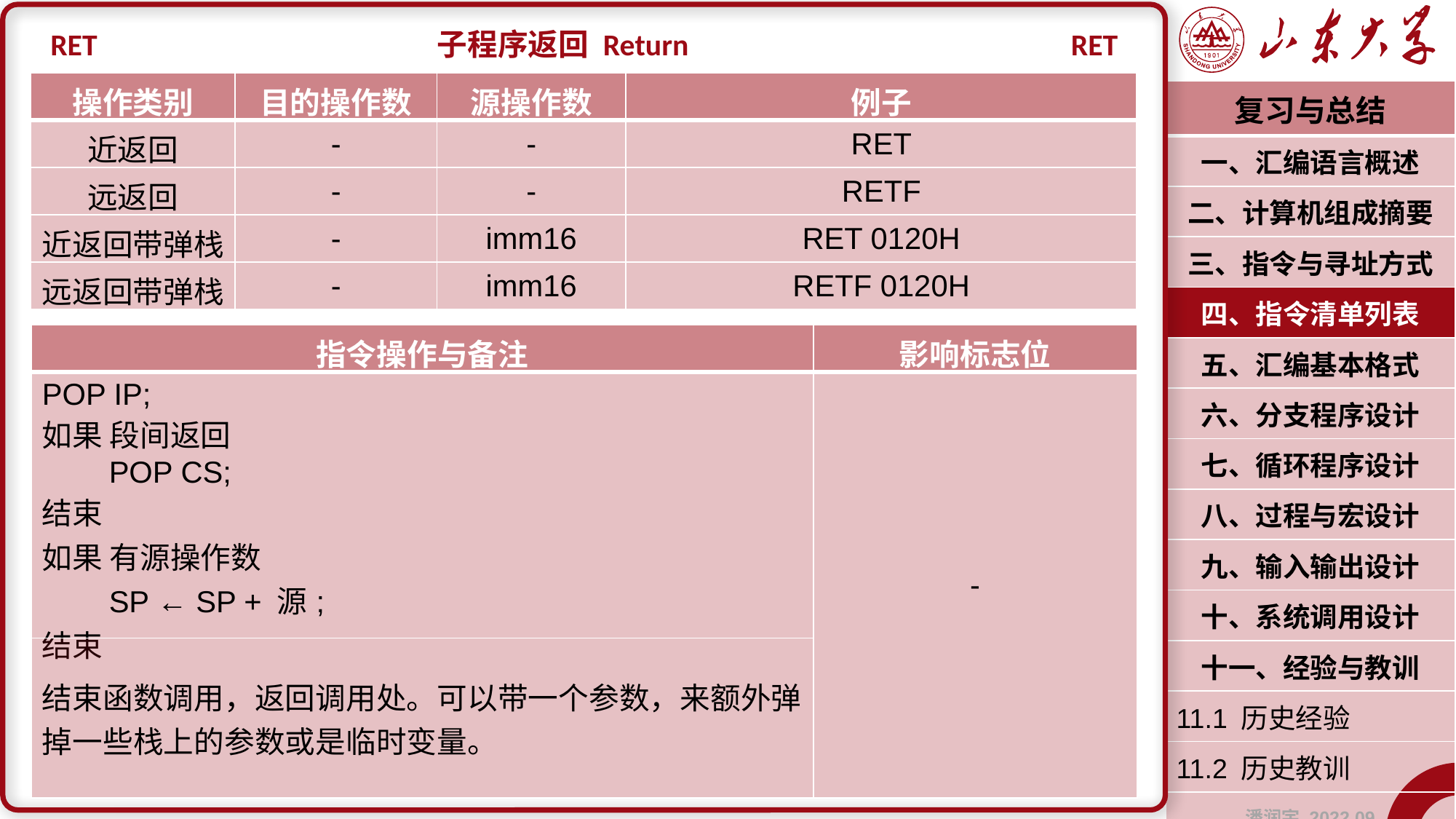

RET
子程序返回 Return
RET
| 操作类别 | 目的操作数 | 源操作数 | 例子 |
| --- | --- | --- | --- |
| 近返回 | - | - | RET |
| 远返回 | - | - | RETF |
| 近返回带弹栈 | - | imm16 | RET 0120H |
| 远返回带弹栈 | - | imm16 | RETF 0120H |
| 复习与总结 |
| --- |
| 一、汇编语言概述 |
| 二、计算机组成摘要 |
| 三、指令与寻址方式 |
| 四、指令清单列表 |
| 五、汇编基本格式 |
| 六、分支程序设计 |
| 七、循环程序设计 |
| 八、过程与宏设计 |
| 九、输入输出设计 |
| 十、系统调用设计 |
| 十一、经验与教训 |
| 11.1 历史经验 |
| 11.2 历史教训 |
| 潘润宇 2022.09 |
| 指令操作与备注 | 影响标志位 |
| --- | --- |
| POP IP; 如果 段间返回 POP CS; 结束 如果 有源操作数 SP ← SP + 源; 结束 | - |
| 结束函数调用，返回调用处。可以带一个参数，来额外弹掉一些栈上的参数或是临时变量。 |  |